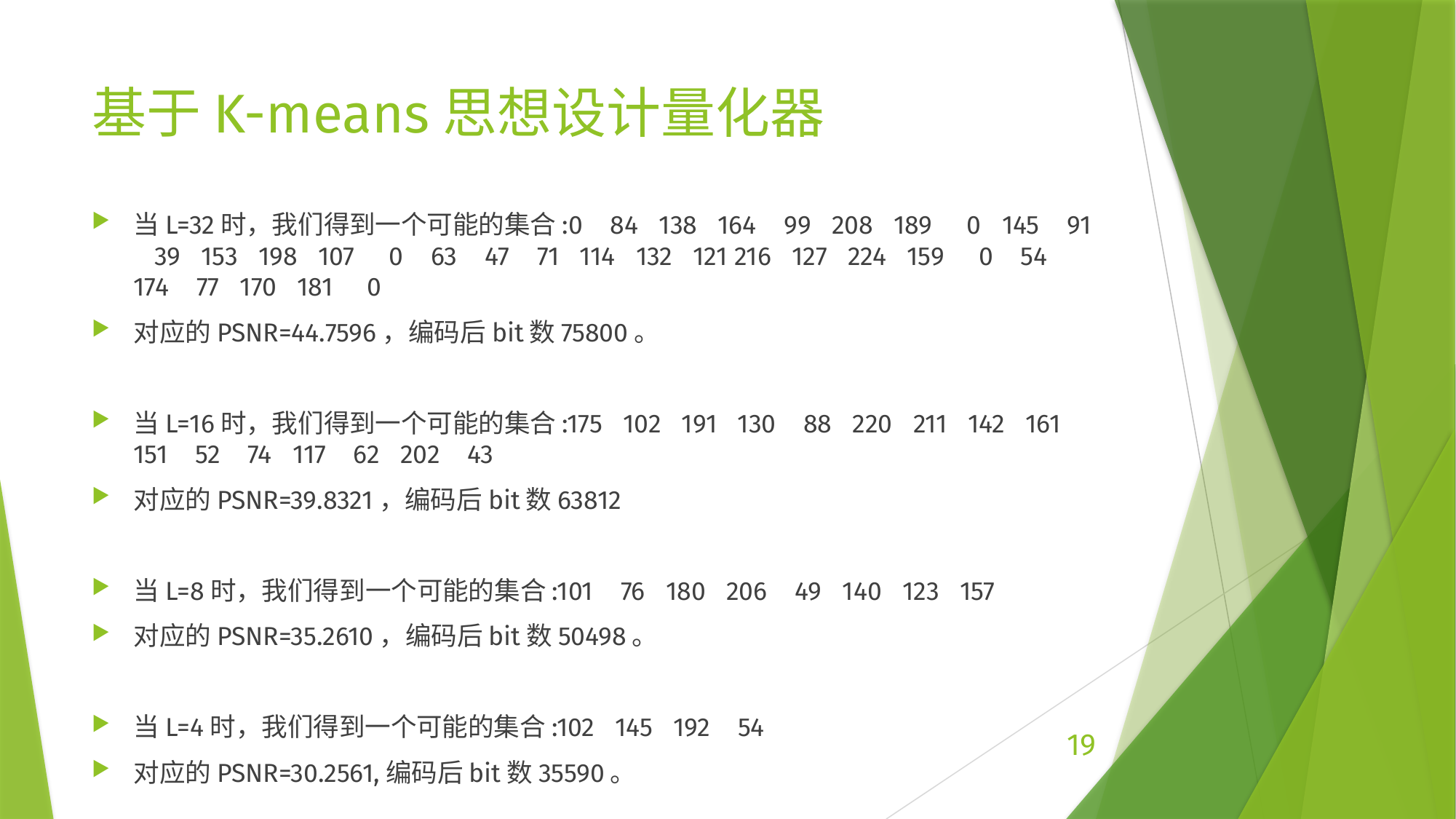

# 基于K-means思想设计量化器
当L=32时，我们得到一个可能的集合:0    84   138   164    99   208   189     0   145    91    39   153   198   107     0    63    47    71   114   132   121 216   127   224   159     0    54   174    77   170   181     0
对应的PSNR=44.7596，编码后bit数75800。

当L=16时，我们得到一个可能的集合:175   102   191   130    88   220   211   142   161   151    52    74   117    62   202    43
对应的PSNR=39.8321，编码后bit数63812

当L=8时，我们得到一个可能的集合:101    76   180   206    49   140   123   157
对应的PSNR=35.2610，编码后bit数50498。

当L=4时，我们得到一个可能的集合:102   145   192    54
对应的PSNR=30.2561,编码后bit数35590。

19